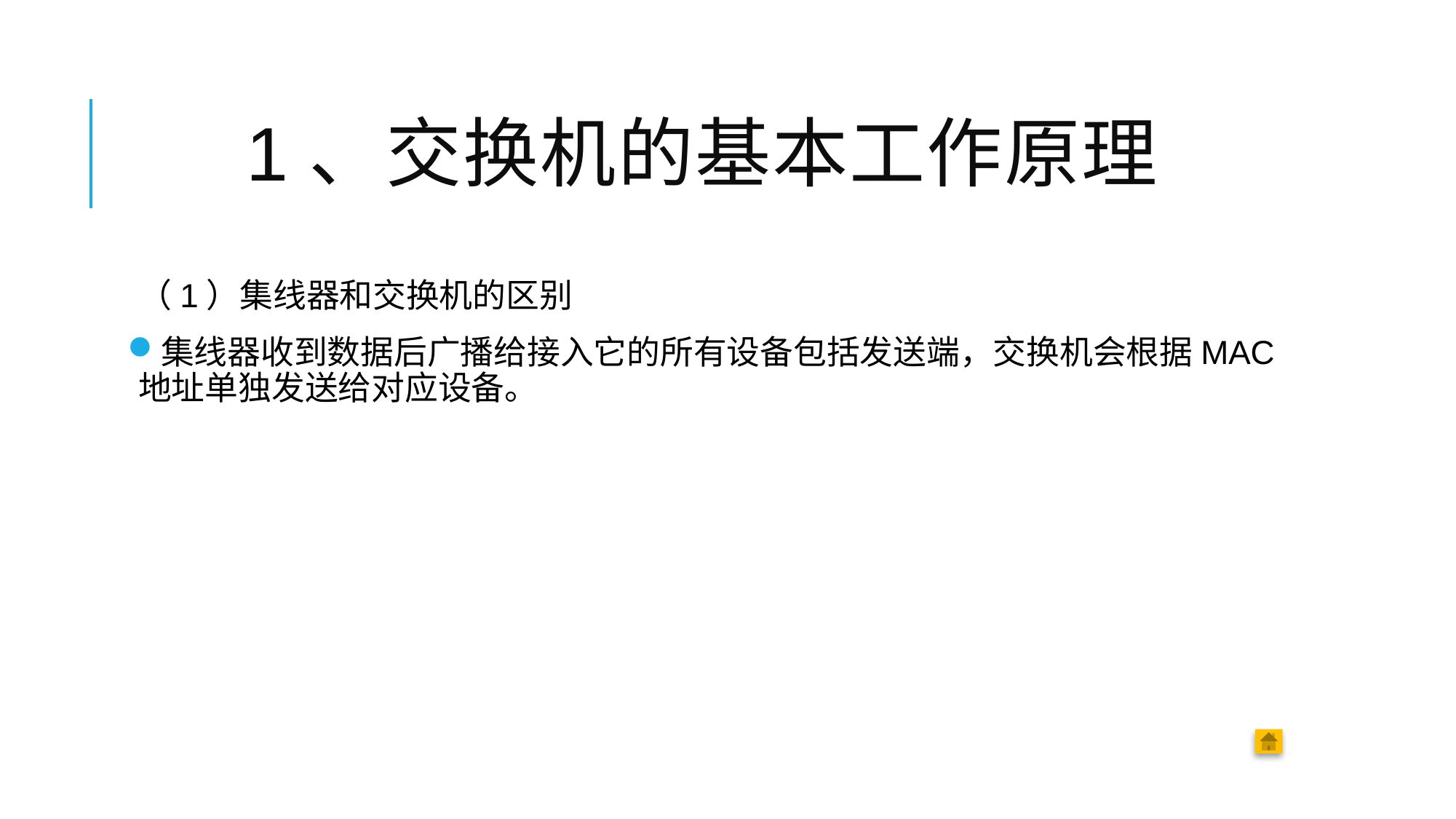

# 1、交换机的基本工作原理
（1）集线器和交换机的区别
集线器收到数据后广播给接入它的所有设备包括发送端，交换机会根据MAC地址单独发送给对应设备。